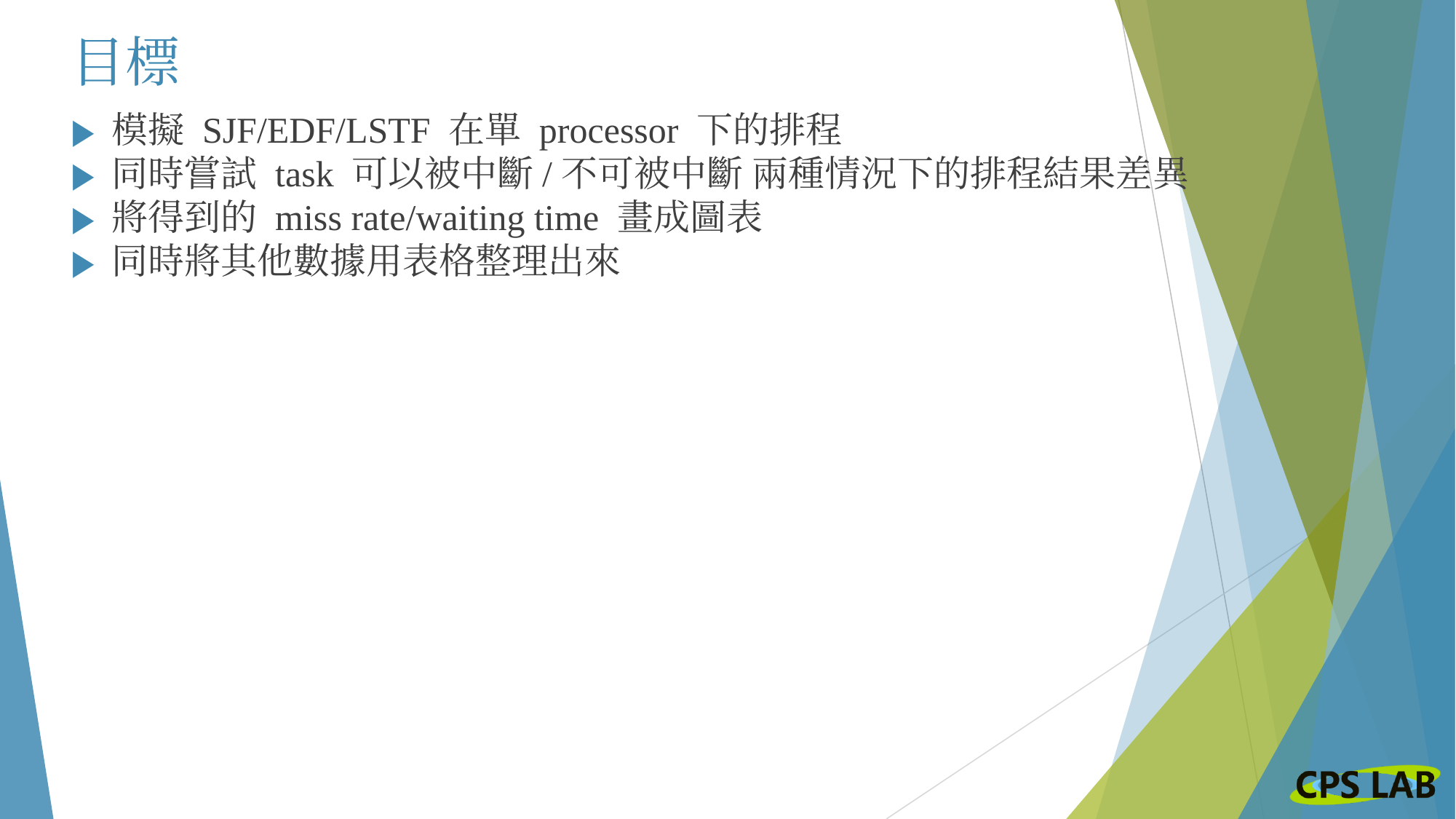

# 目標
模擬 SJF/EDF/LSTF 在單 processor 下的排程
同時嘗試 task 可以被中斷/不可被中斷 兩種情況下的排程結果差異
將得到的 miss rate/waiting time 畫成圖表
同時將其他數據用表格整理出來